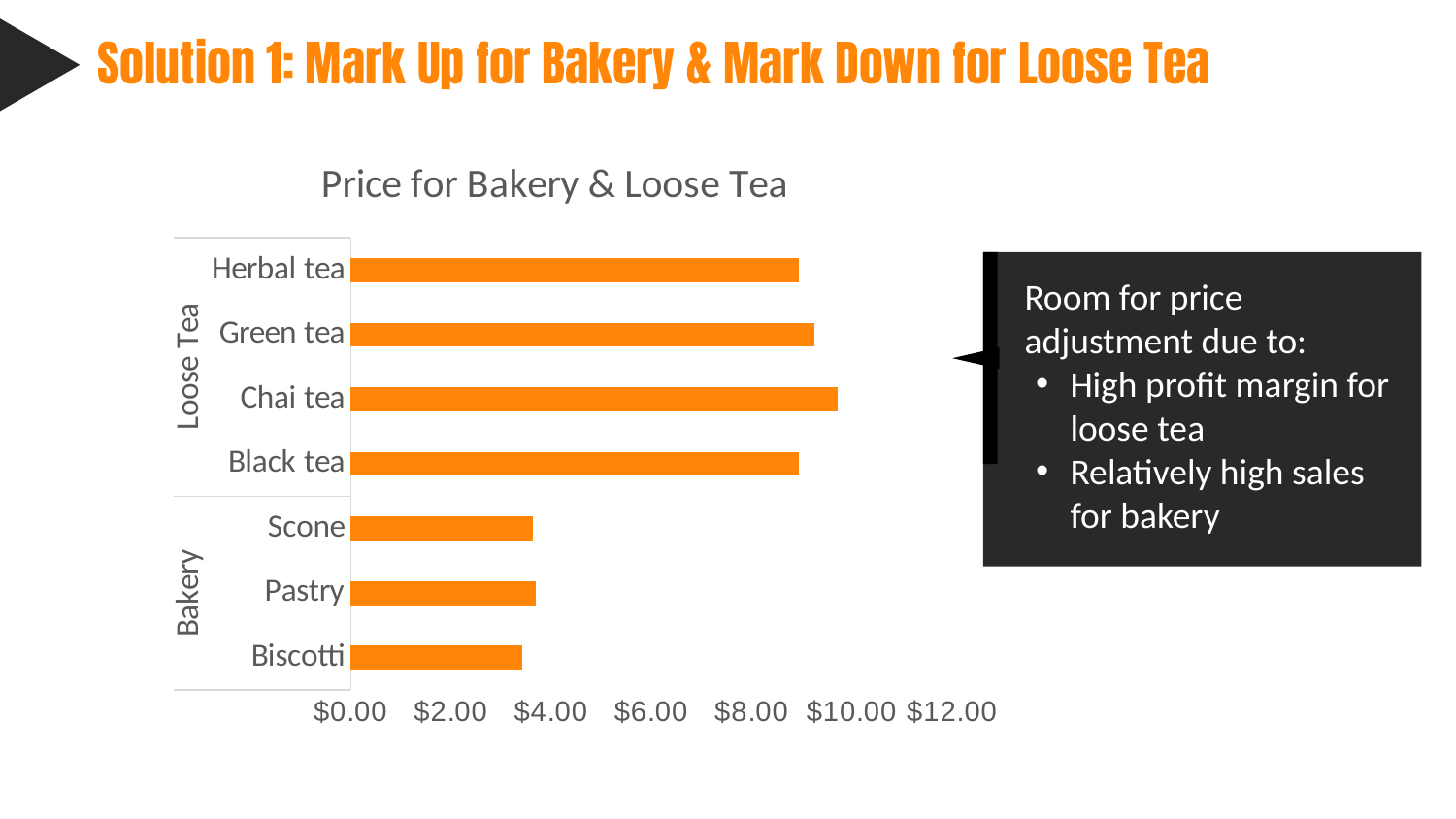

Solution 1: Mark Up for Bakery & Mark Down for Loose Tea

### Chart: Price for Bakery & Loose Tea

| Category | 汇总 |
|---|---|
| Biscotti | 3.4187504357931444 |
| Pastry | 3.6870385104279464 |
| Scone | 3.6355711452443265 |
| Black tea | 8.95000000000011 |
| Chai tea | 9.716010119262899 |
| Green tea | 9.25 |
| Herbal tea | 8.950000000000058 |

Room for price adjustment due to:
High profit margin for loose tea
Relatively high sales for bakery